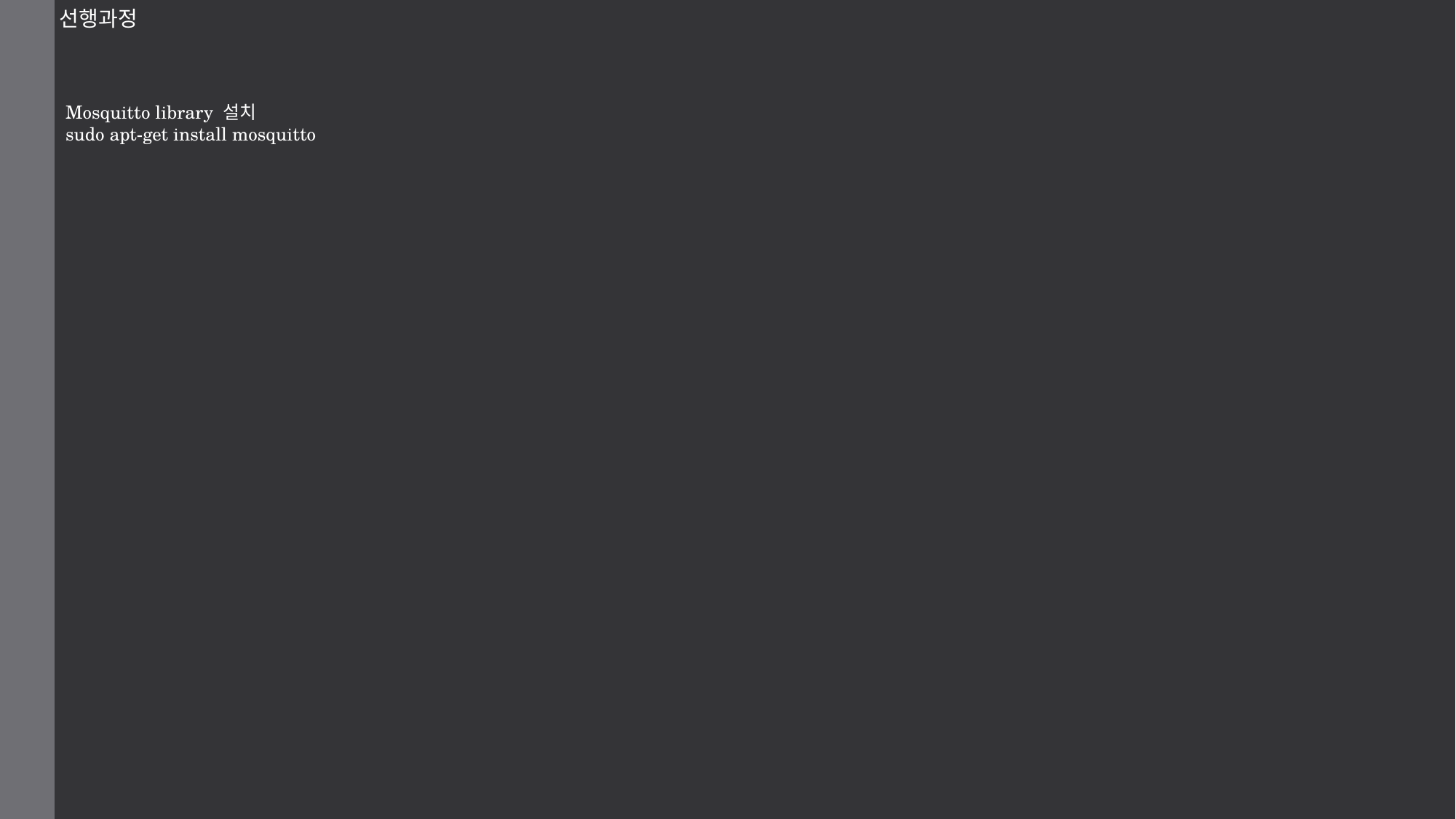

선행과정
Mosquitto library 설치
sudo apt-get install mosquitto